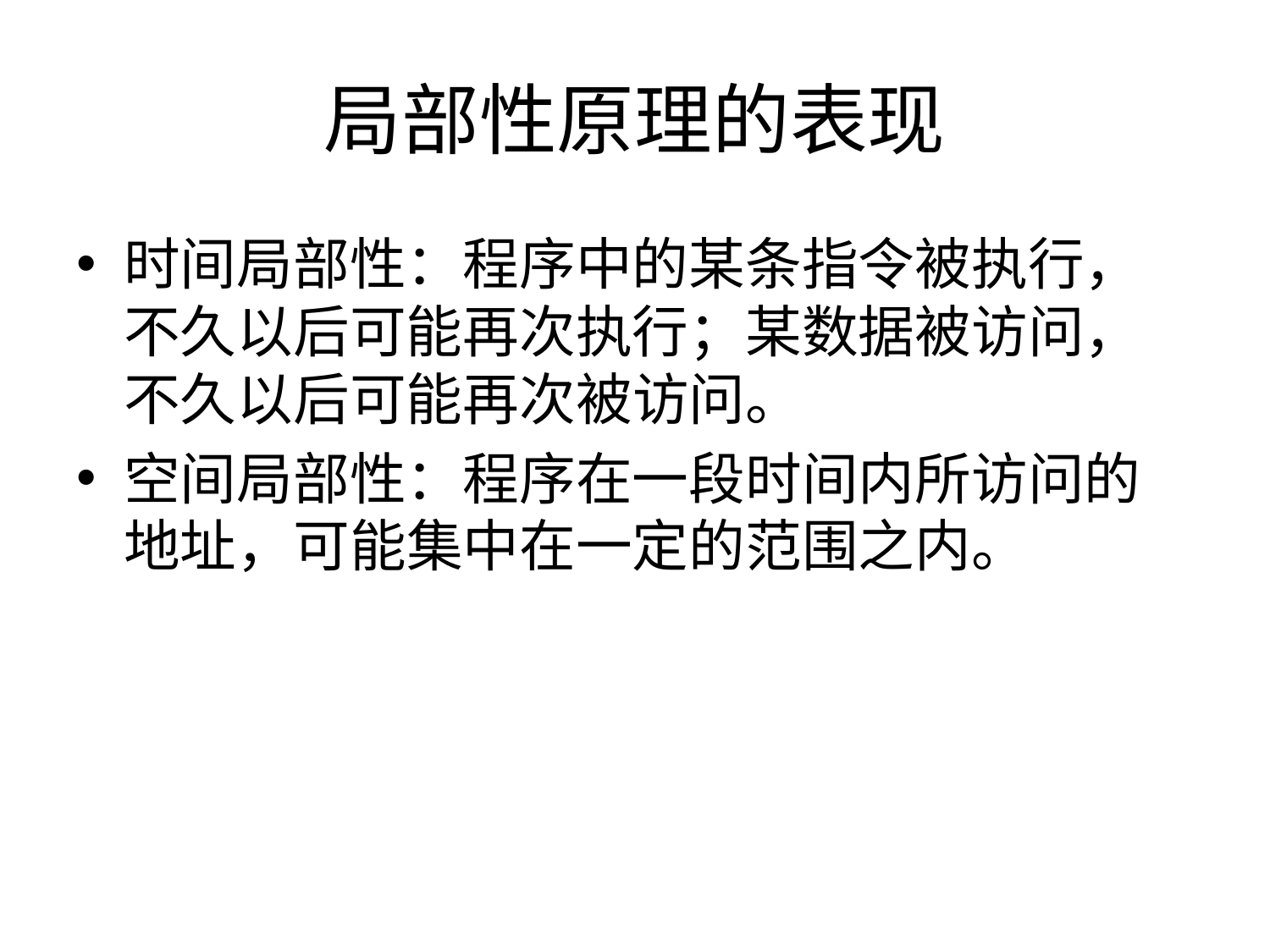

# 局部性原理的表现
时间局部性：程序中的某条指令被执行，不久以后可能再次执行；某数据被访问，不久以后可能再次被访问。
空间局部性：程序在一段时间内所访问的地址，可能集中在一定的范围之内。